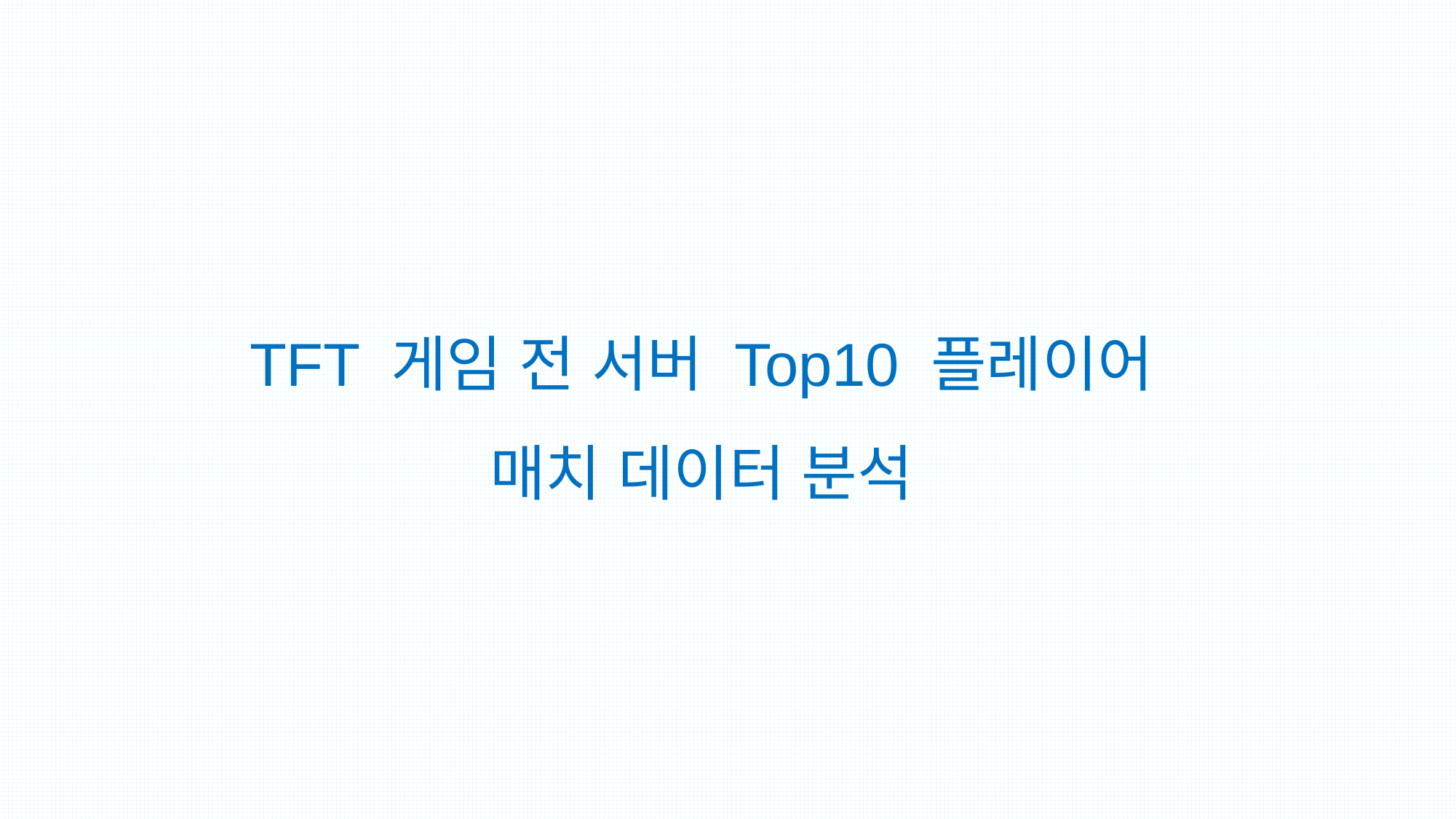

TFT 게임 전 서버 Top10 플레이어
매치 데이터 분석